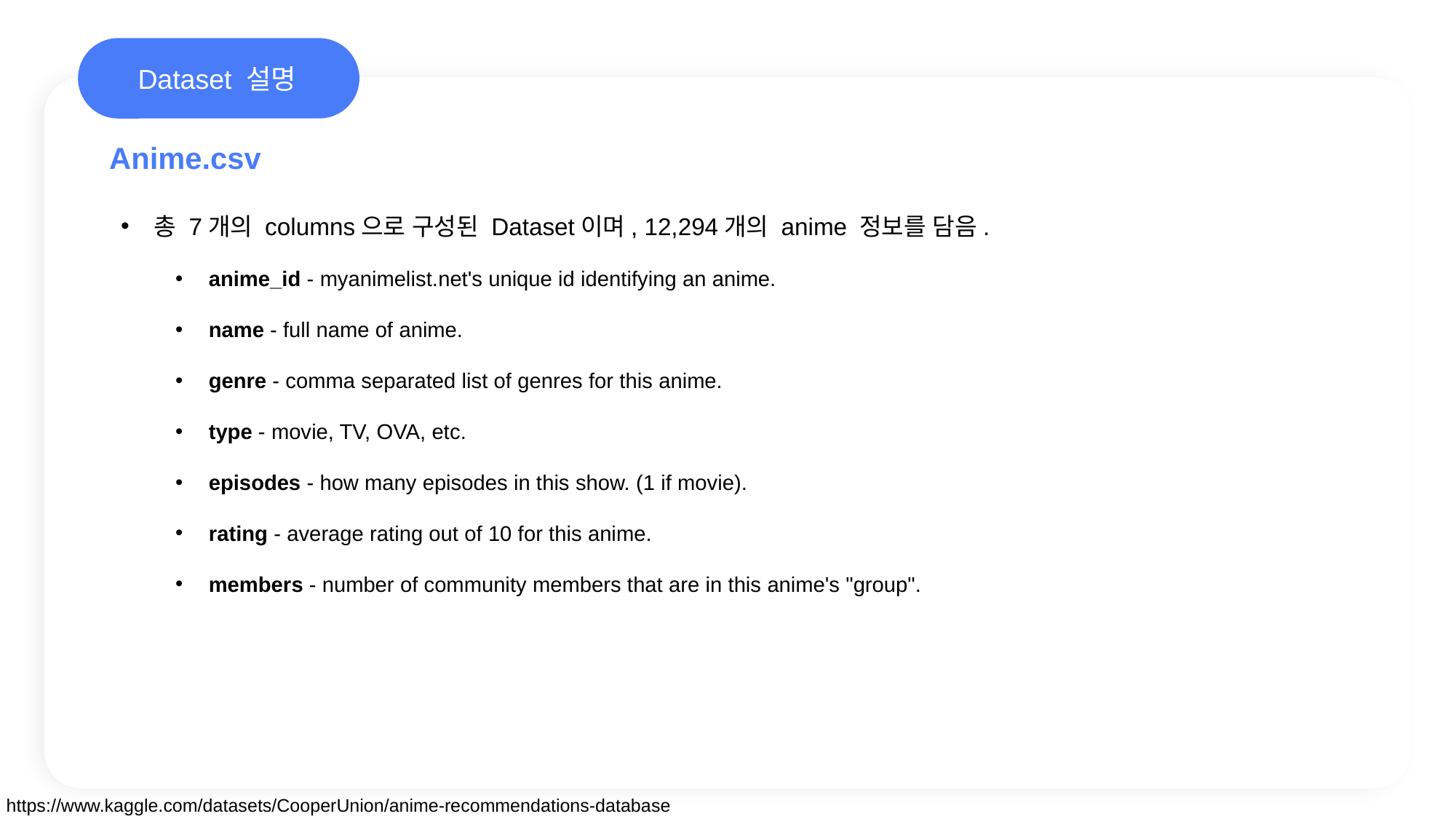

Dataset 설명

Anime.csv
총 7개의 columns으로 구성된 Dataset이며, 12,294개의 anime 정보를 담음.
anime_id - myanimelist.net's unique id identifying an anime.
name - full name of anime.
genre - comma separated list of genres for this anime.
type - movie, TV, OVA, etc.
episodes - how many episodes in this show. (1 if movie).
rating - average rating out of 10 for this anime.
members - number of community members that are in this anime's "group".
https://www.kaggle.com/datasets/CooperUnion/anime-recommendations-database